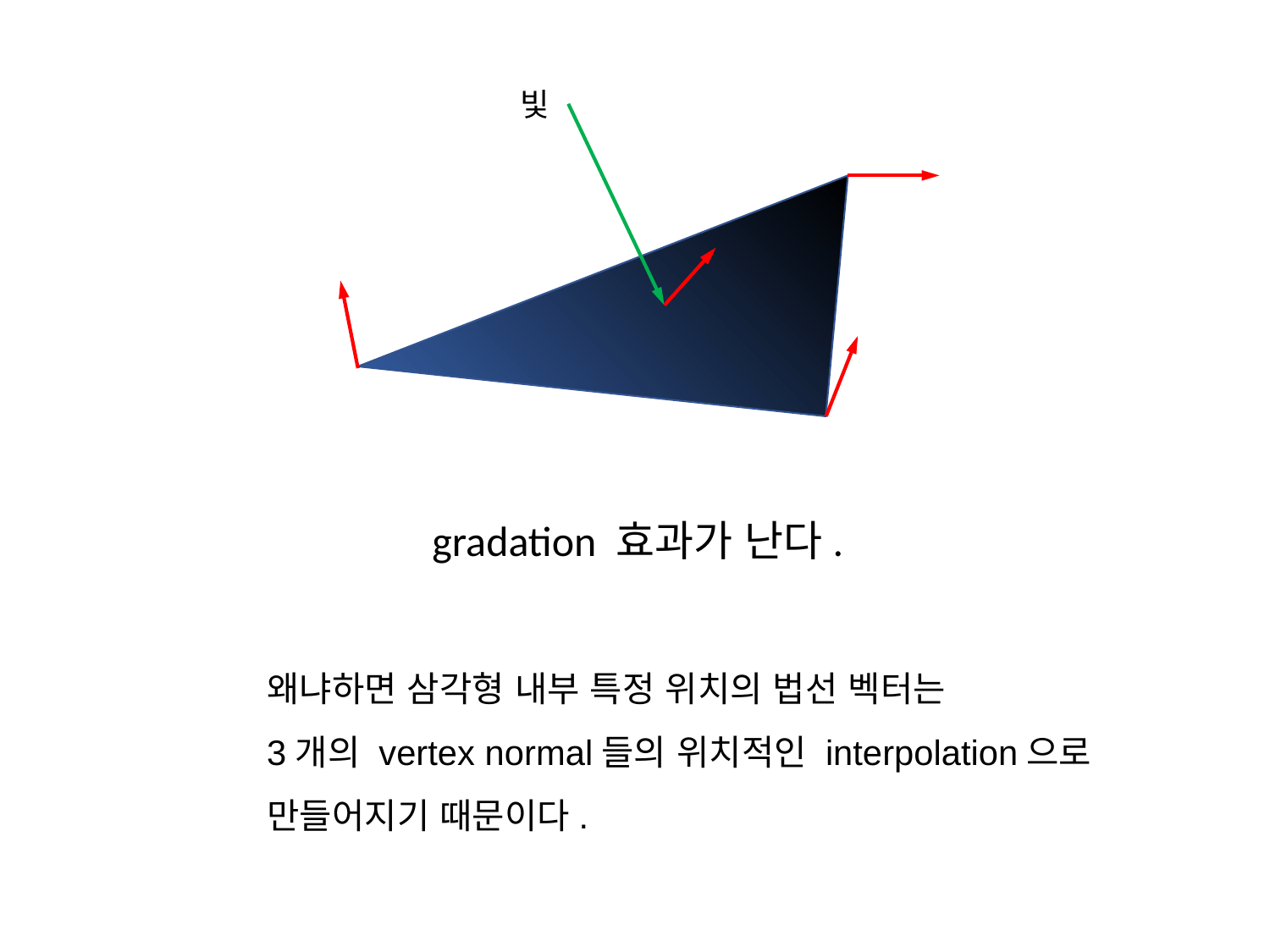

빛

gradation 효과가 난다.
왜냐하면 삼각형 내부 특정 위치의 법선 벡터는
3개의 vertex normal들의 위치적인 interpolation으로
만들어지기 때문이다.